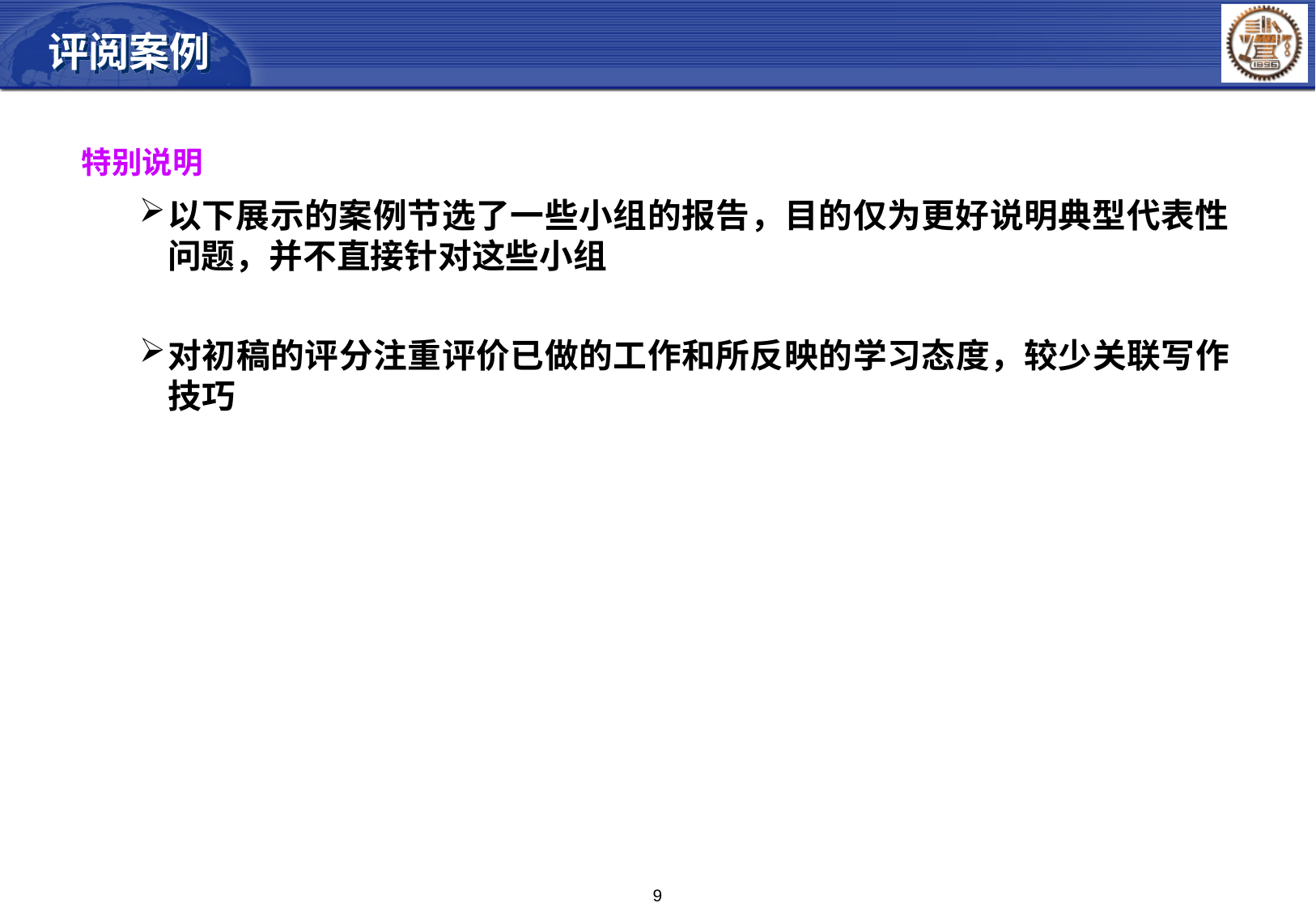

评阅案例
特别说明
以下展示的案例节选了一些小组的报告，目的仅为更好说明典型代表性问题，并不直接针对这些小组
对初稿的评分注重评价已做的工作和所反映的学习态度，较少关联写作技巧
9